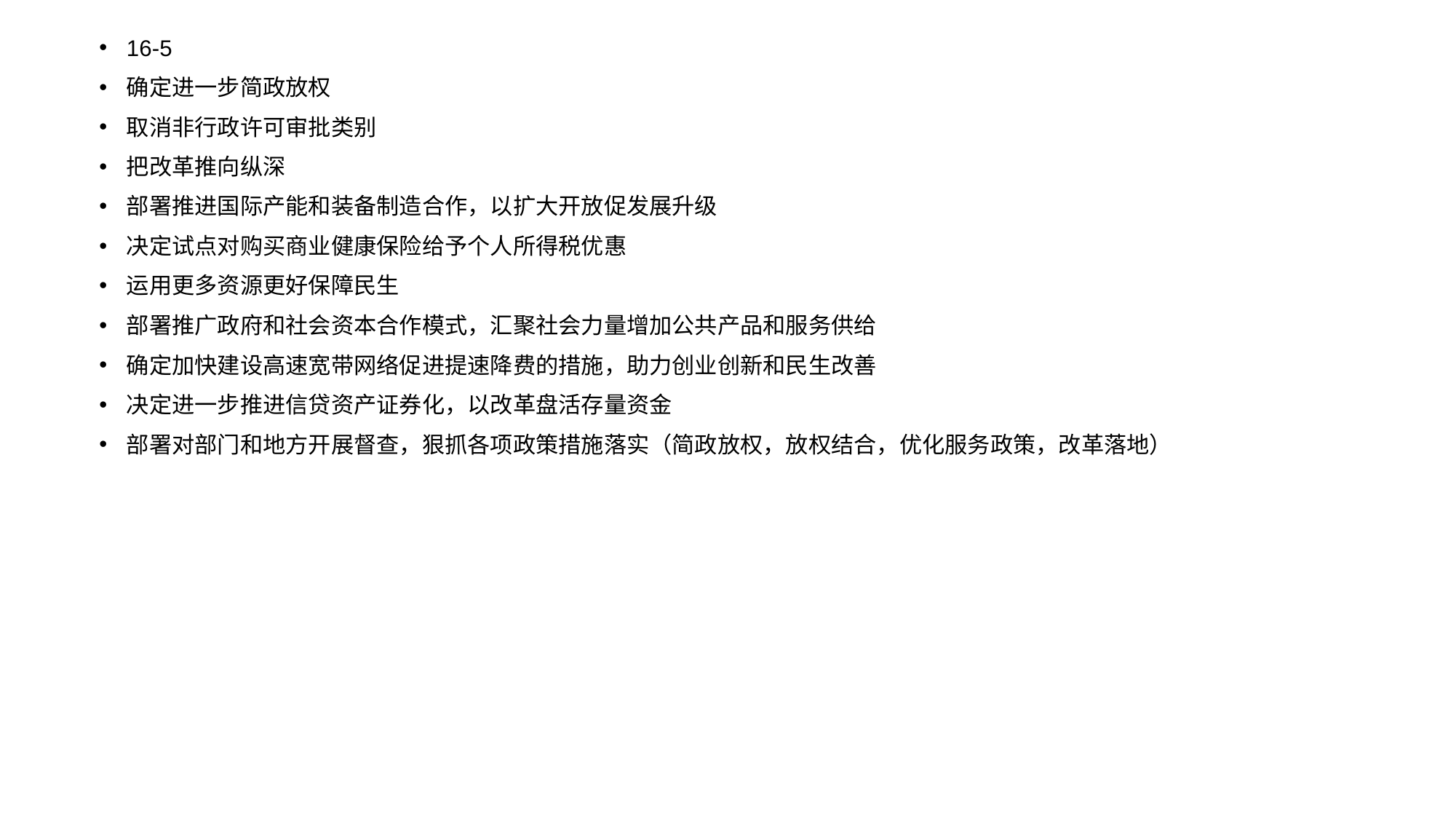

16-5
确定进一步简政放权
取消非行政许可审批类别
把改革推向纵深
部署推进国际产能和装备制造合作，以扩大开放促发展升级
决定试点对购买商业健康保险给予个人所得税优惠
运用更多资源更好保障民生
部署推广政府和社会资本合作模式，汇聚社会力量增加公共产品和服务供给
确定加快建设高速宽带网络促进提速降费的措施，助力创业创新和民生改善
决定进一步推进信贷资产证券化，以改革盘活存量资金
部署对部门和地方开展督查，狠抓各项政策措施落实（简政放权，放权结合，优化服务政策，改革落地）